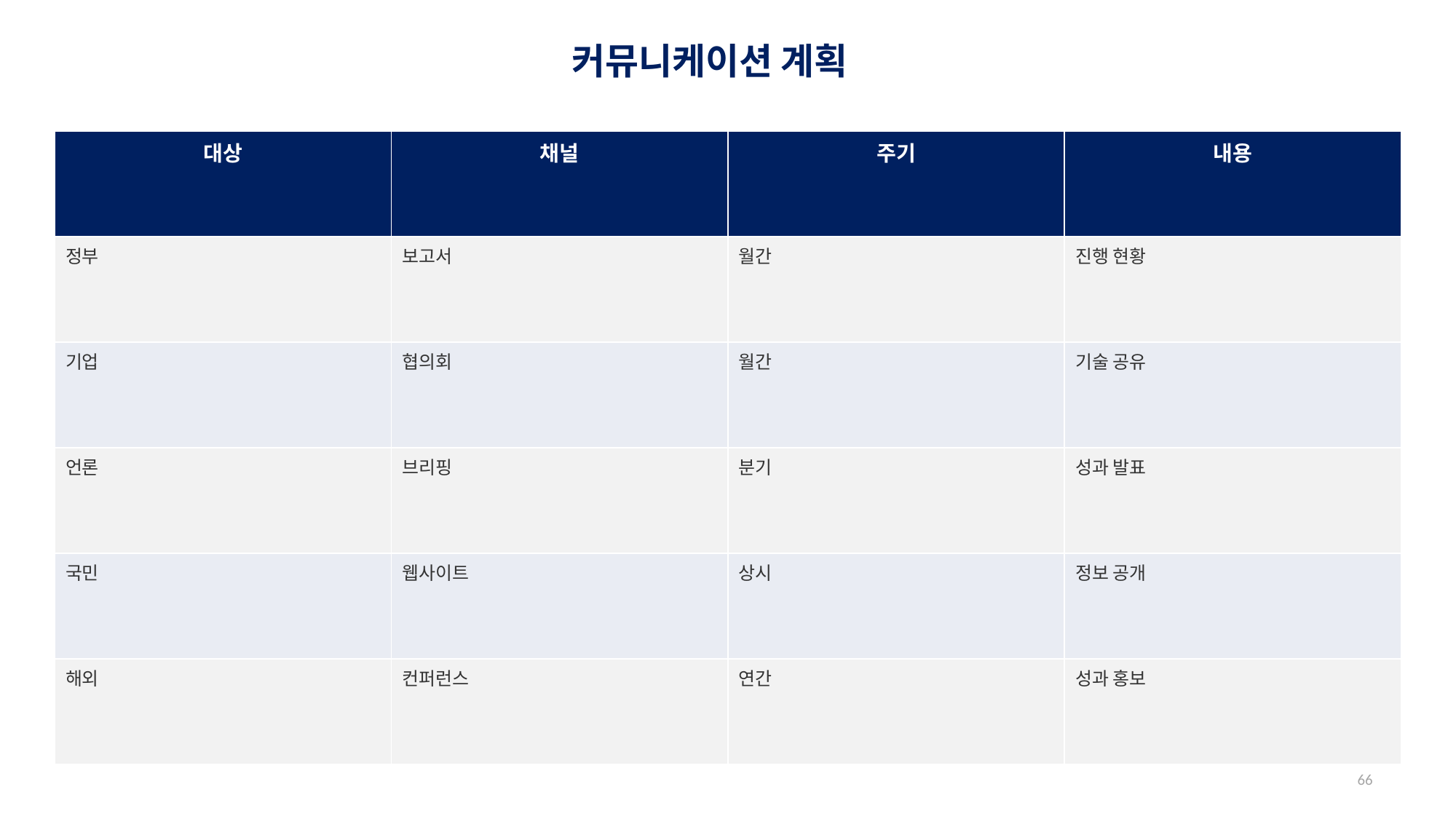

커뮤니케이션 계획
#
| 대상 | 채널 | 주기 | 내용 |
| --- | --- | --- | --- |
| 정부 | 보고서 | 월간 | 진행 현황 |
| 기업 | 협의회 | 월간 | 기술 공유 |
| 언론 | 브리핑 | 분기 | 성과 발표 |
| 국민 | 웹사이트 | 상시 | 정보 공개 |
| 해외 | 컨퍼런스 | 연간 | 성과 홍보 |
66